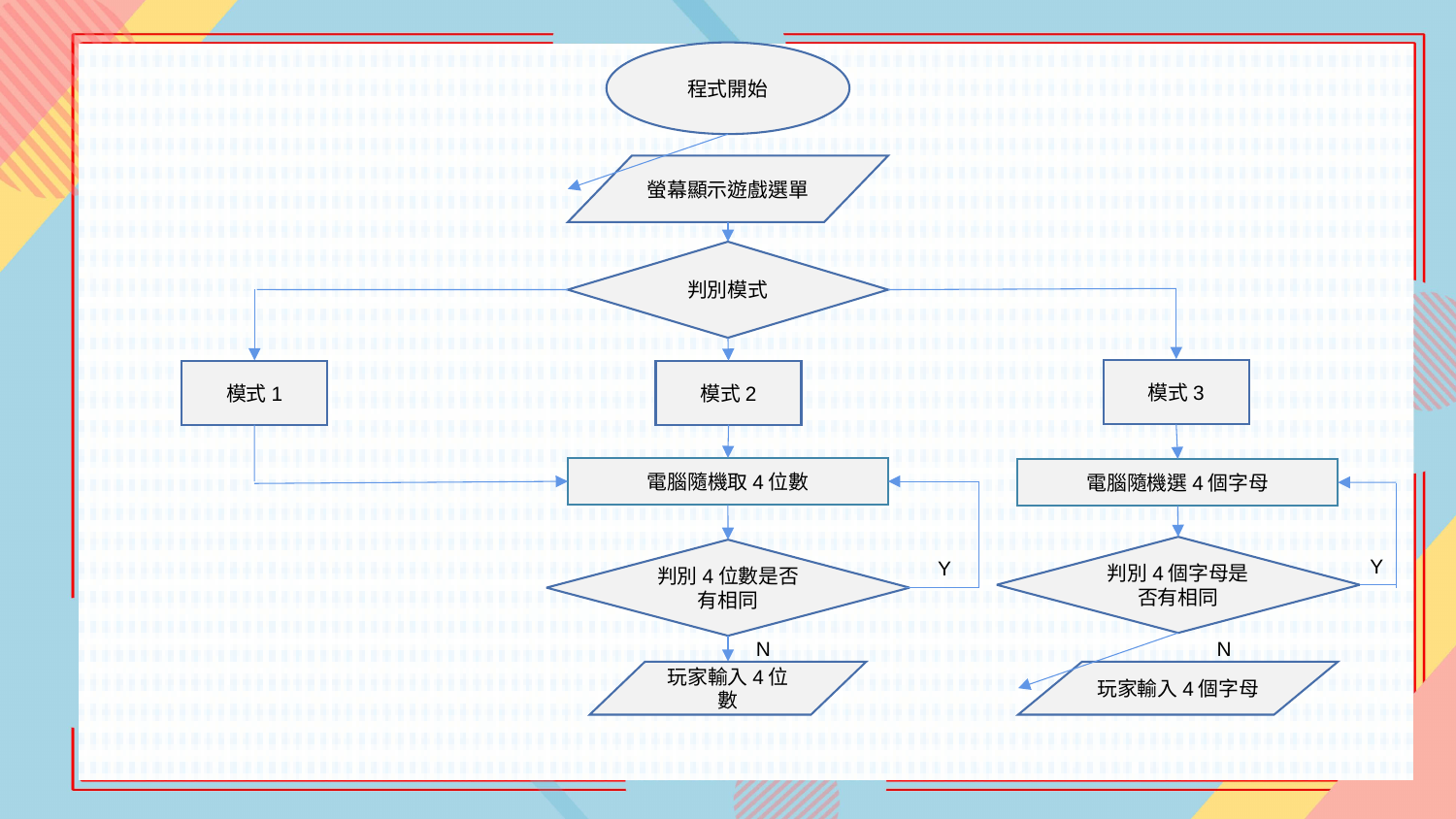

程式開始
螢幕顯示遊戲選單
判別模式
模式3
模式1
模式2
電腦隨機取4位數
電腦隨機選4個字母
判別4個字母是否有相同
判別4位數是否有相同
Y
Y
N
N
玩家輸入4位數
玩家輸入4個字母